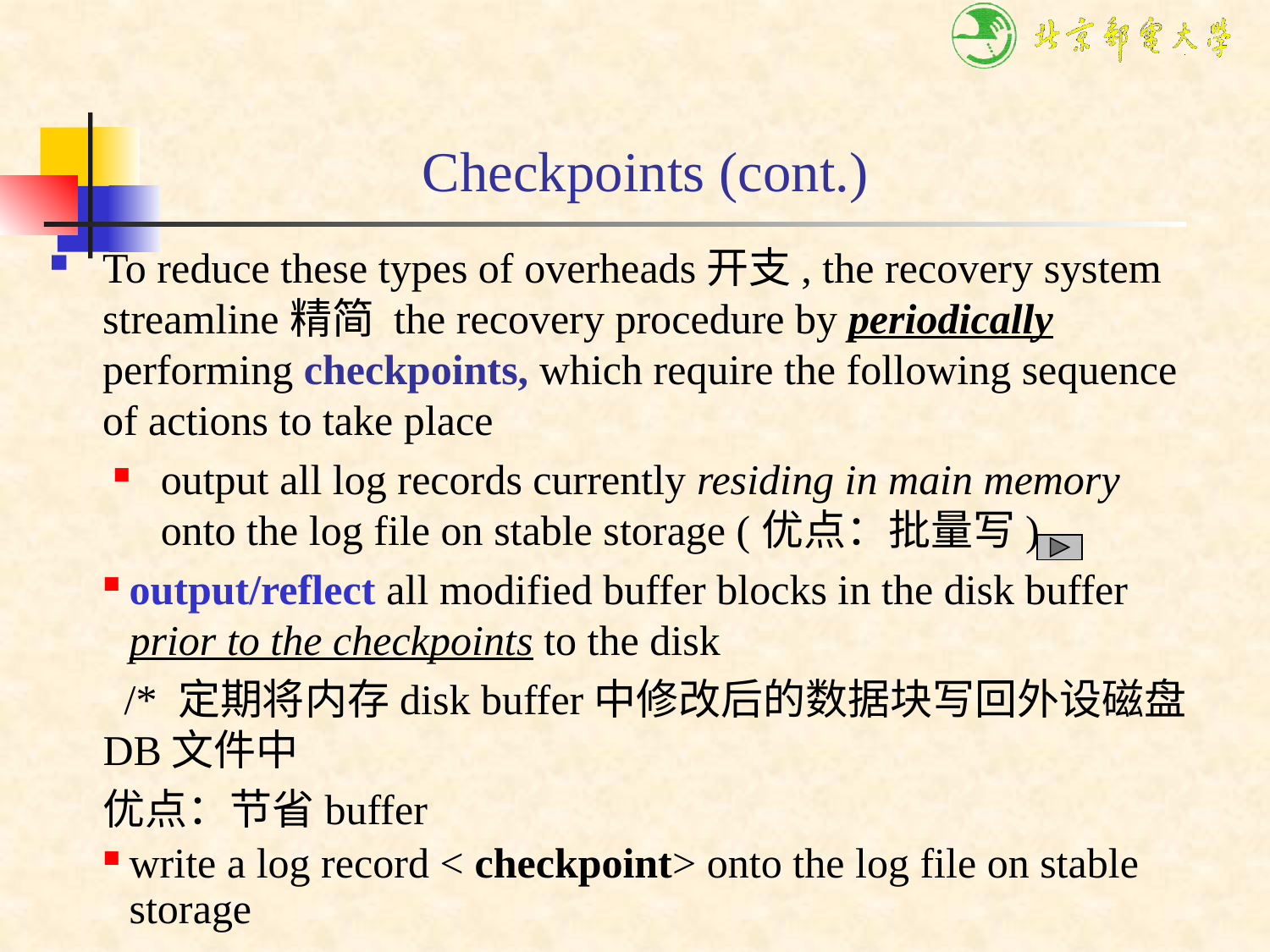

Checkpoints (cont.)
To reduce these types of overheads开支, the recovery system streamline精简 the recovery procedure by periodically performing checkpoints, which require the following sequence of actions to take place
output all log records currently residing in main memory  onto the log file on stable storage (优点：批量写)
output/reflect all modified buffer blocks in the disk buffer prior to the checkpoints to the disk
  /* 定期将内存disk buffer中修改后的数据块写回外设磁盘DB文件中
优点：节省buffer
write a log record < checkpoint> onto the log file on stable storage

45